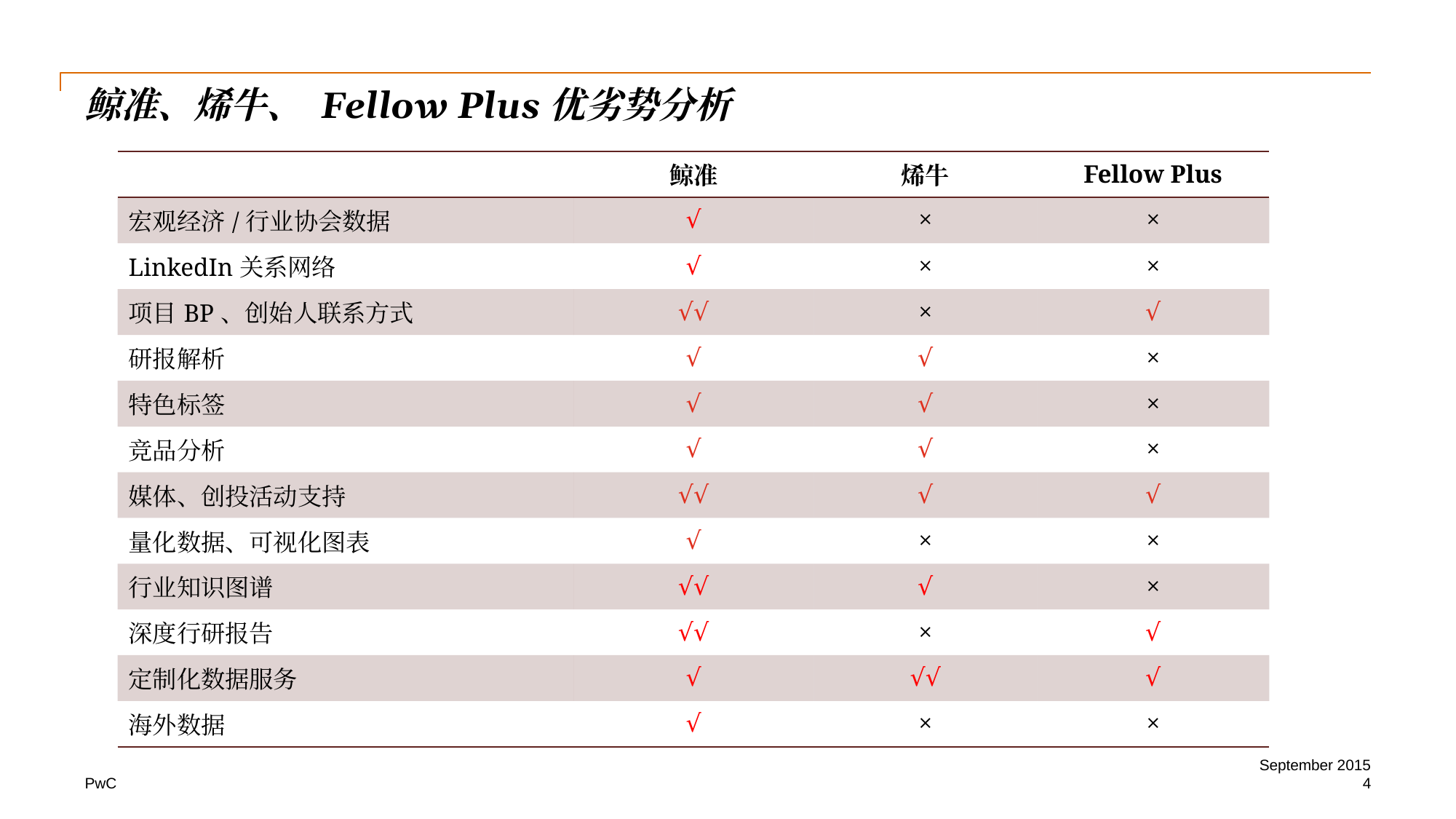

# 鲸准、烯牛、 Fellow Plus优劣势分析
|  | 鲸准 | 烯牛 | Fellow Plus |
| --- | --- | --- | --- |
| 宏观经济/行业协会数据 | √ | × | × |
| LinkedIn关系网络 | √ | × | × |
| 项目BP、创始人联系方式 | √√ | × | √ |
| 研报解析 | √ | √ | × |
| 特色标签 | √ | √ | × |
| 竞品分析 | √ | √ | × |
| 媒体、创投活动支持 | √√ | √ | √ |
| 量化数据、可视化图表 | √ | × | × |
| 行业知识图谱 | √√ | √ | × |
| 深度行研报告 | √√ | × | √ |
| 定制化数据服务 | √ | √√ | √ |
| 海外数据 | √ | × | × |

September 2015
4